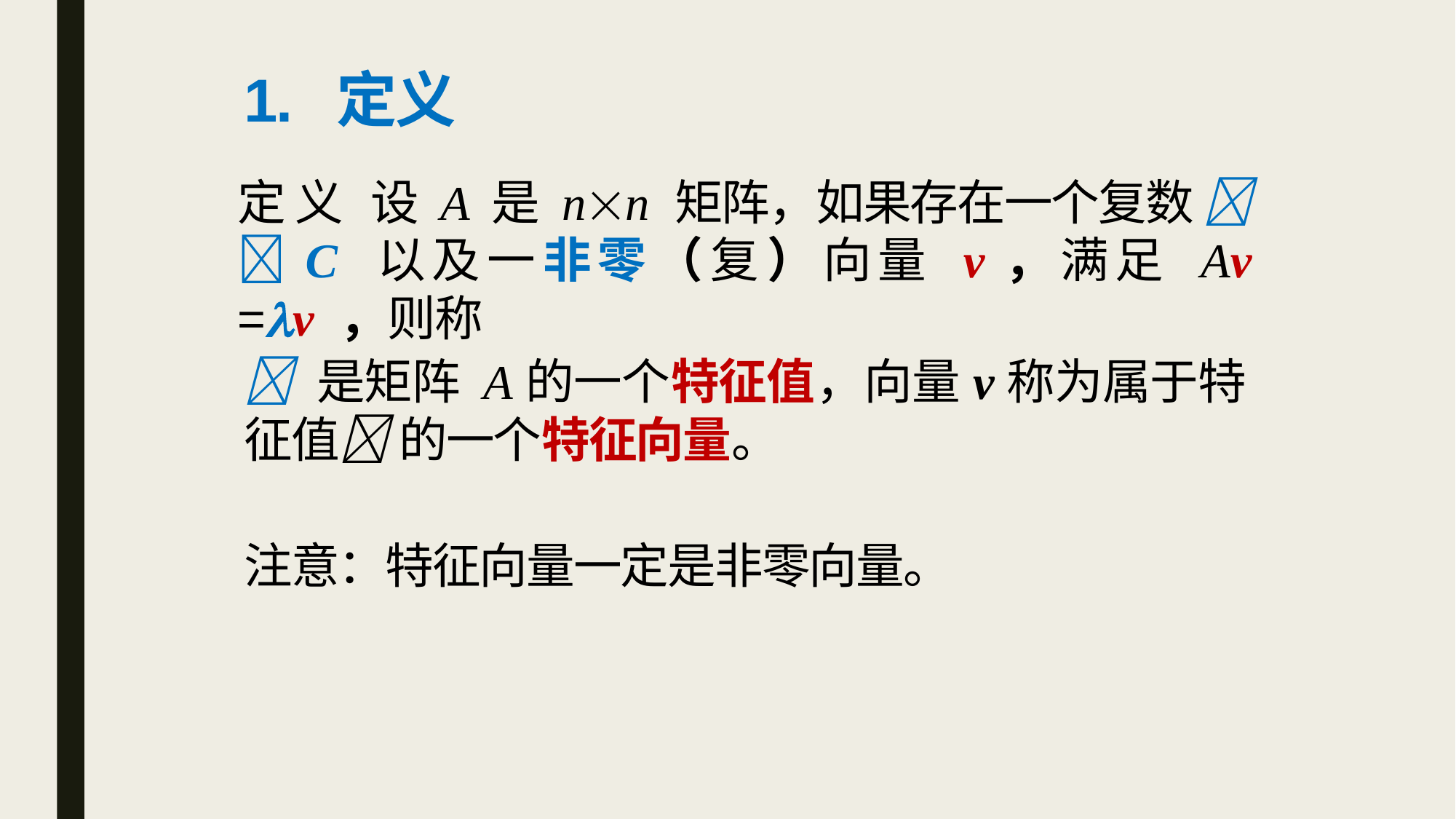

# 1.  定义
定 义   设 A 是 n×n 矩阵，如果存在一个复数 λ∈C 以及一非零（复）向量 v，满足 Av =λv ，则称
λ 是矩阵 A的一个特征值，向量v称为属于特征值λ 的一个特征向量。
注意：特征向量一定是非零向量。